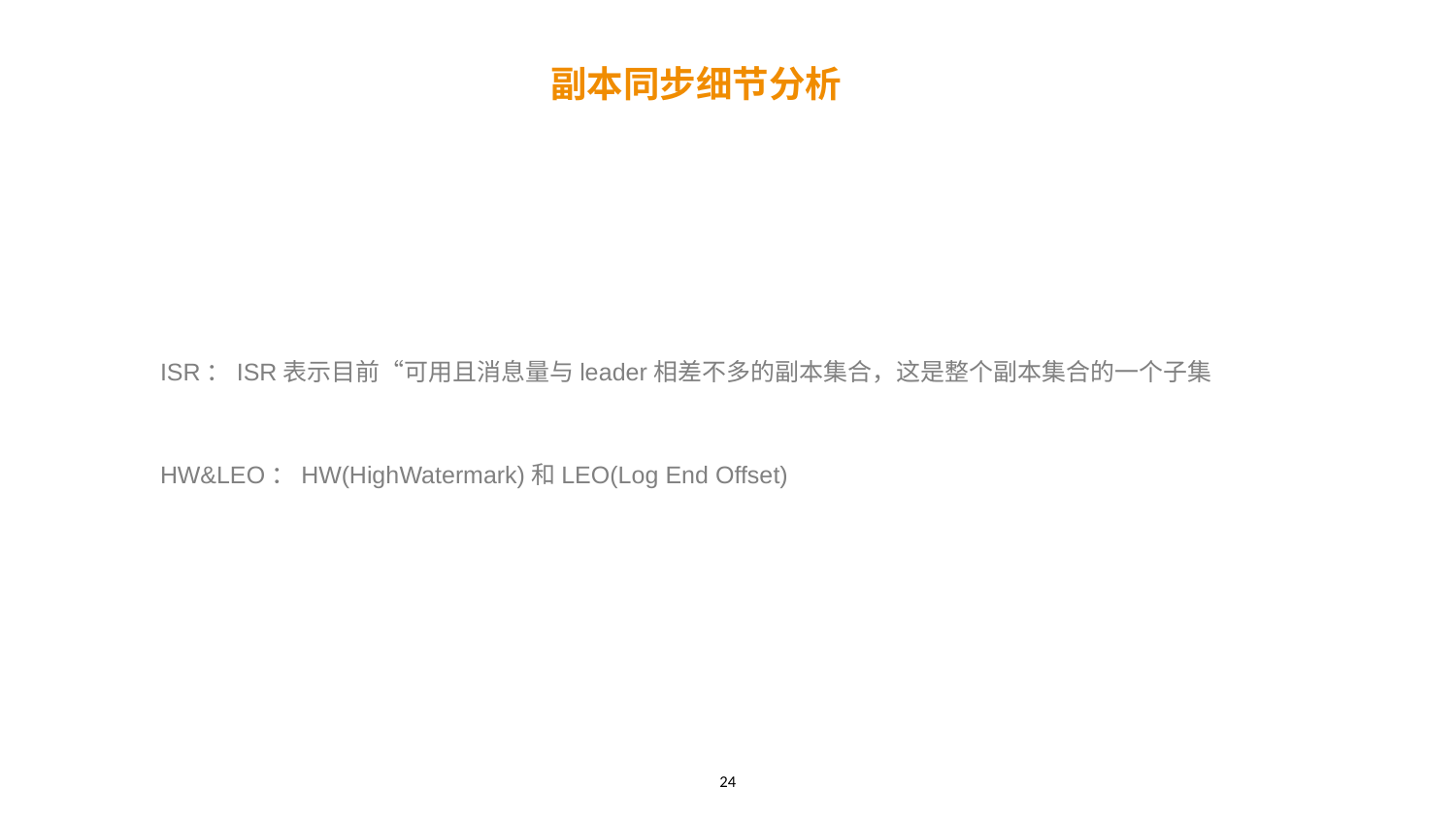

副本同步细节分析
ISR：ISR表示目前“可用且消息量与leader相差不多的副本集合，这是整个副本集合的一个子集
HW&LEO：HW(HighWatermark)和LEO(Log End Offset)